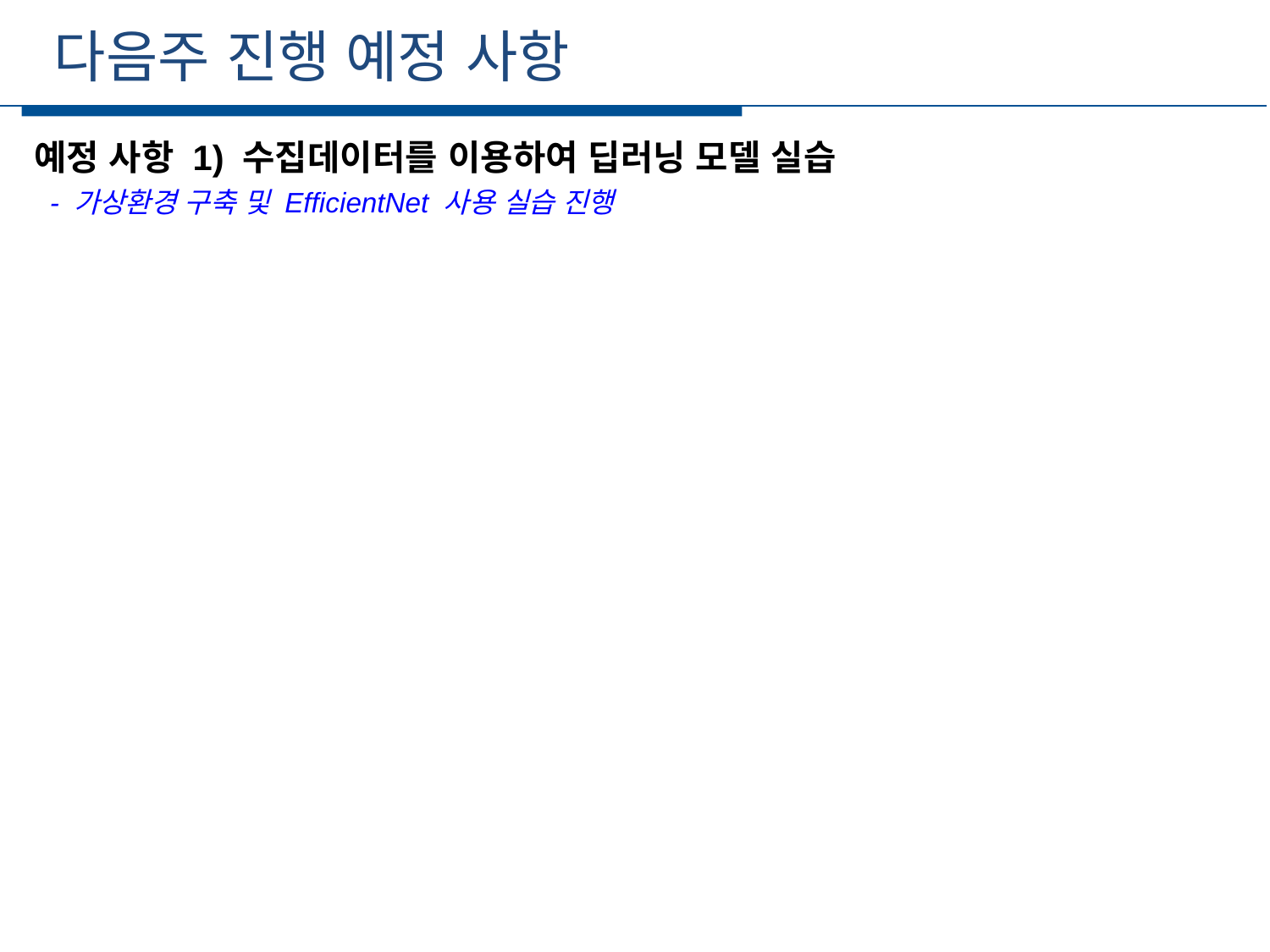

다음주 진행 예정 사항
세부일정

예정 사항 1) 수집데이터를 이용하여 딥러닝 모델 실습
  - 가상환경 구축 및 EfficientNet 사용 실습 진행